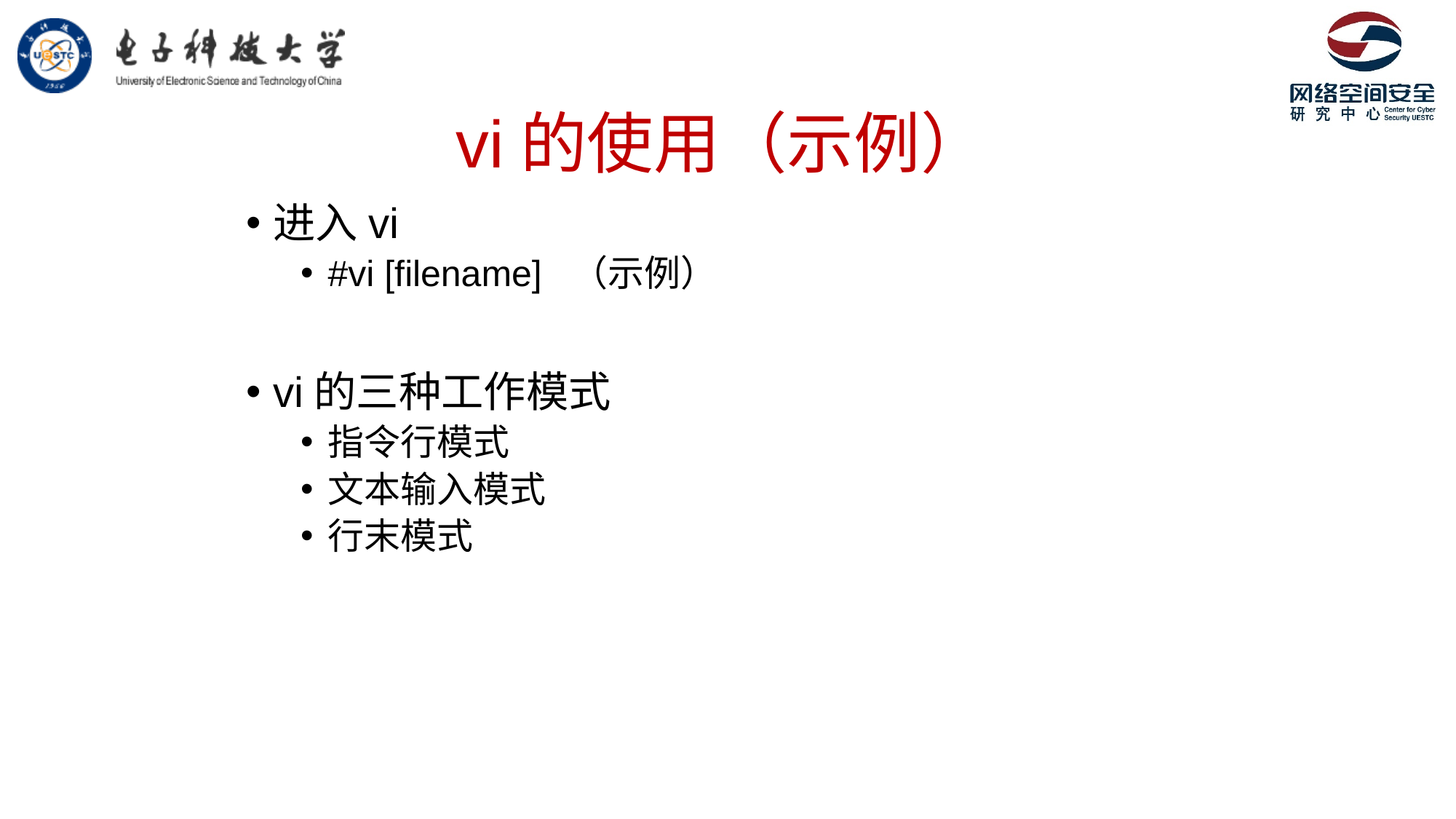

# vi的使用（示例）
进入vi
#vi [filename]  （示例）

vi的三种工作模式
指令行模式
文本输入模式
行末模式